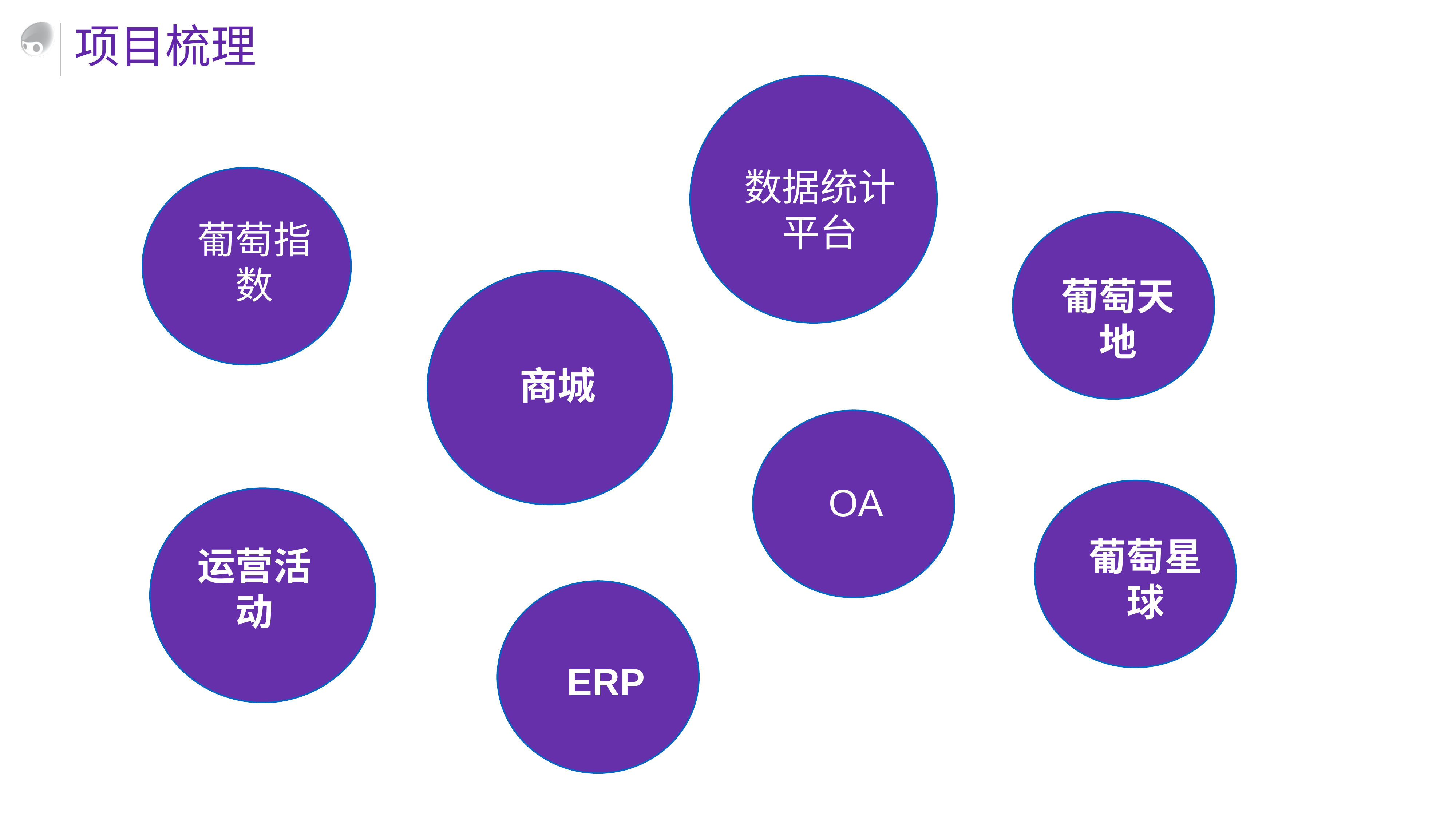

项目梳理

数据统计平台

葡萄指数

葡萄天地

商城

OA

葡萄星球
运营活动

ERP